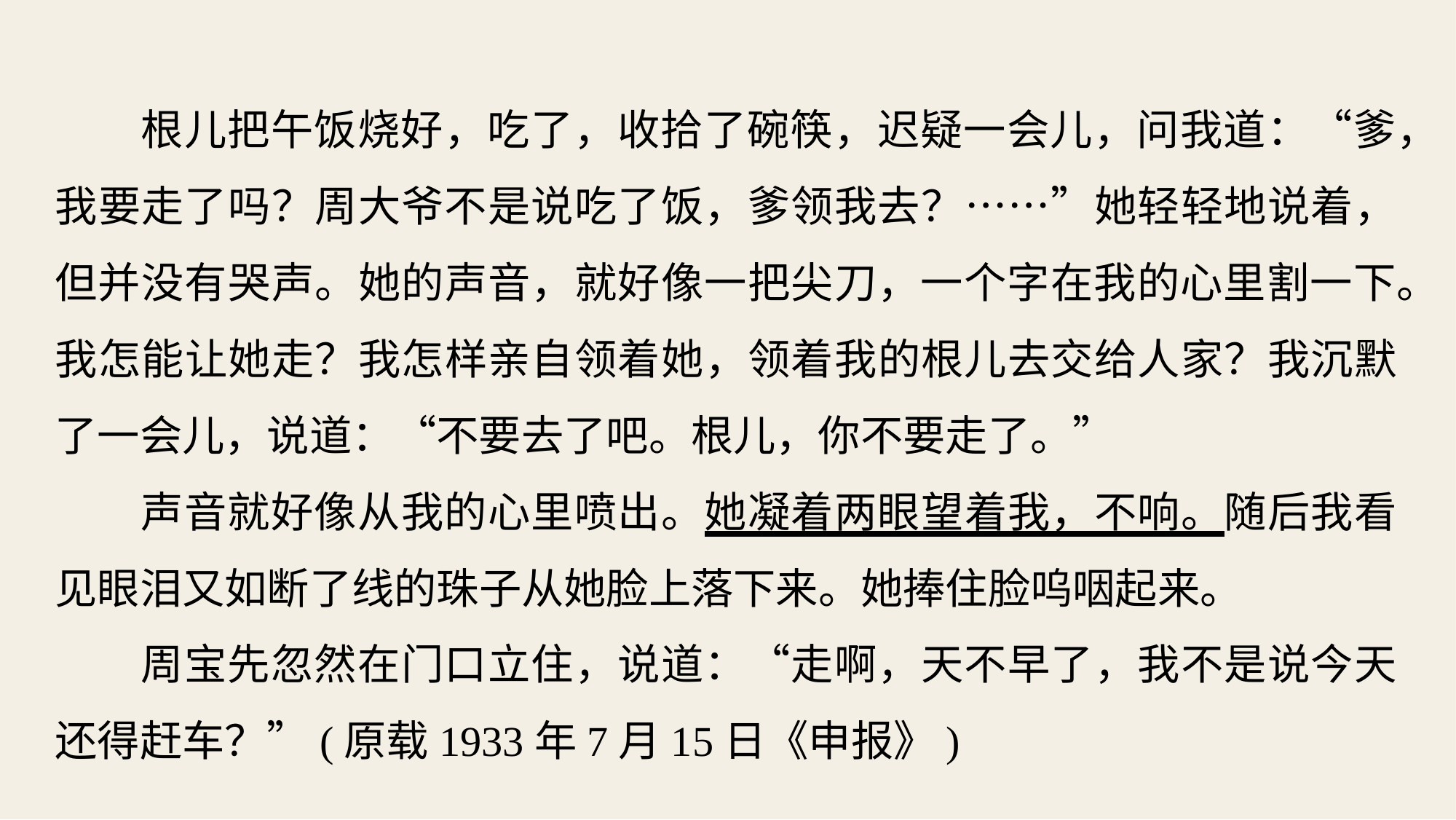

根儿把午饭烧好，吃了，收拾了碗筷，迟疑一会儿，问我道：“爹，我要走了吗？周大爷不是说吃了饭，爹领我去？……”她轻轻地说着，但并没有哭声。她的声音，就好像一把尖刀，一个字在我的心里割一下。我怎能让她走？我怎样亲自领着她，领着我的根儿去交给人家？我沉默了一会儿，说道：“不要去了吧。根儿，你不要走了。”
声音就好像从我的心里喷出。她凝着两眼望着我，不响。随后我看见眼泪又如断了线的珠子从她脸上落下来。她捧住脸呜咽起来。
周宝先忽然在门口立住，说道：“走啊，天不早了，我不是说今天还得赶车？”(原载1933年7月15日《申报》)